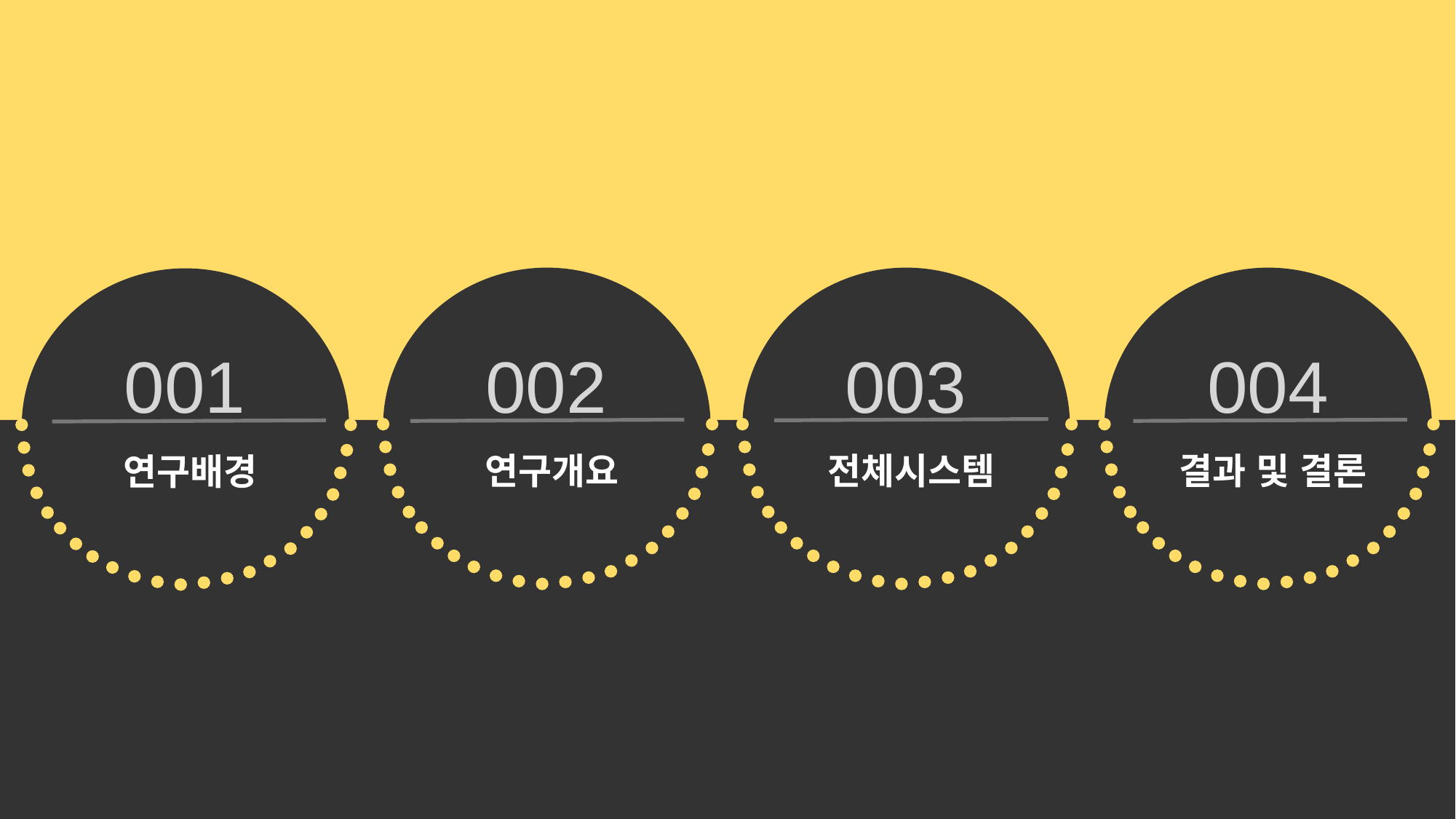

002

연구개요

003

전체시스템

004

결과 및 결론

001

연구배경